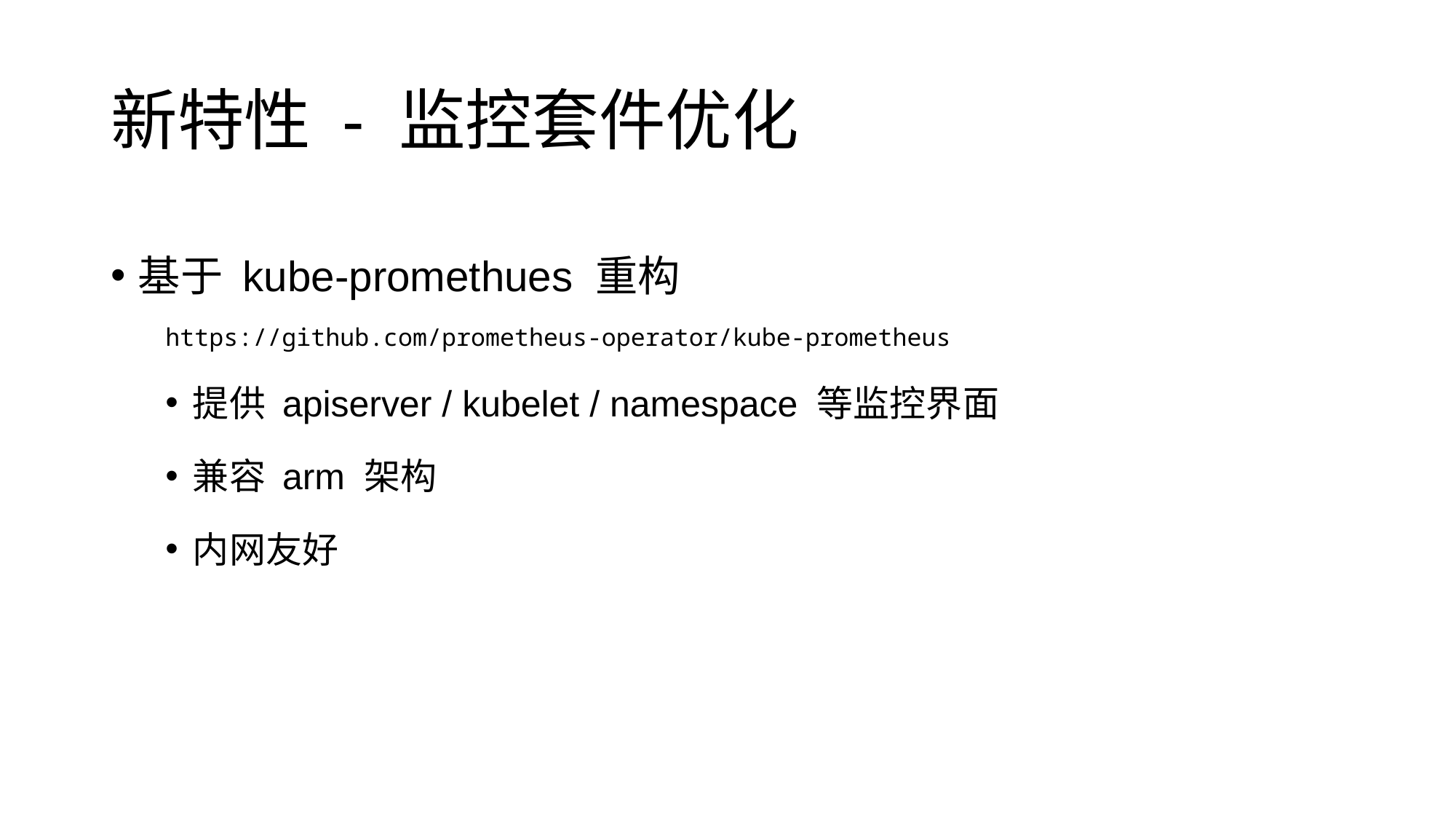

# 新特性 - 监控套件优化
基于 kube-promethues 重构
https://github.com/prometheus-operator/kube-prometheus
提供 apiserver / kubelet / namespace 等监控界面
兼容 arm 架构
内网友好